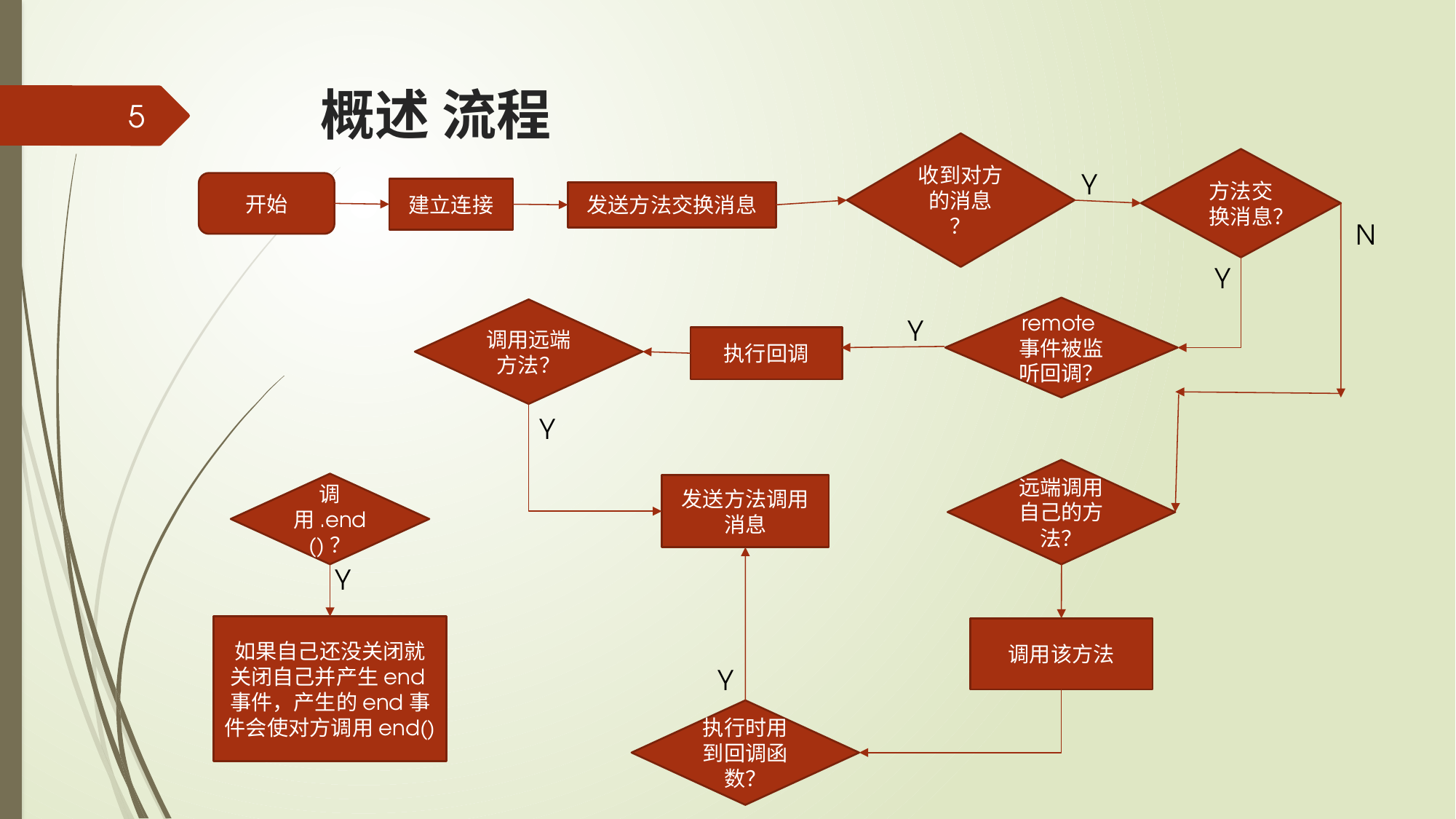

# 概述 流程
5
收到对方的消息
？
方法交换消息？
Y
开始
建立连接
发送方法交换消息
N
Y
remote事件被监听回调？
调用远端方法？
Y
执行回调
Y
远端调用自己的方法？
调用.end()？
发送方法调用消息
Y
如果自己还没关闭就关闭自己并产生end事件，产生的end事件会使对方调用end()
调用该方法
Y
执行时用到回调函数？